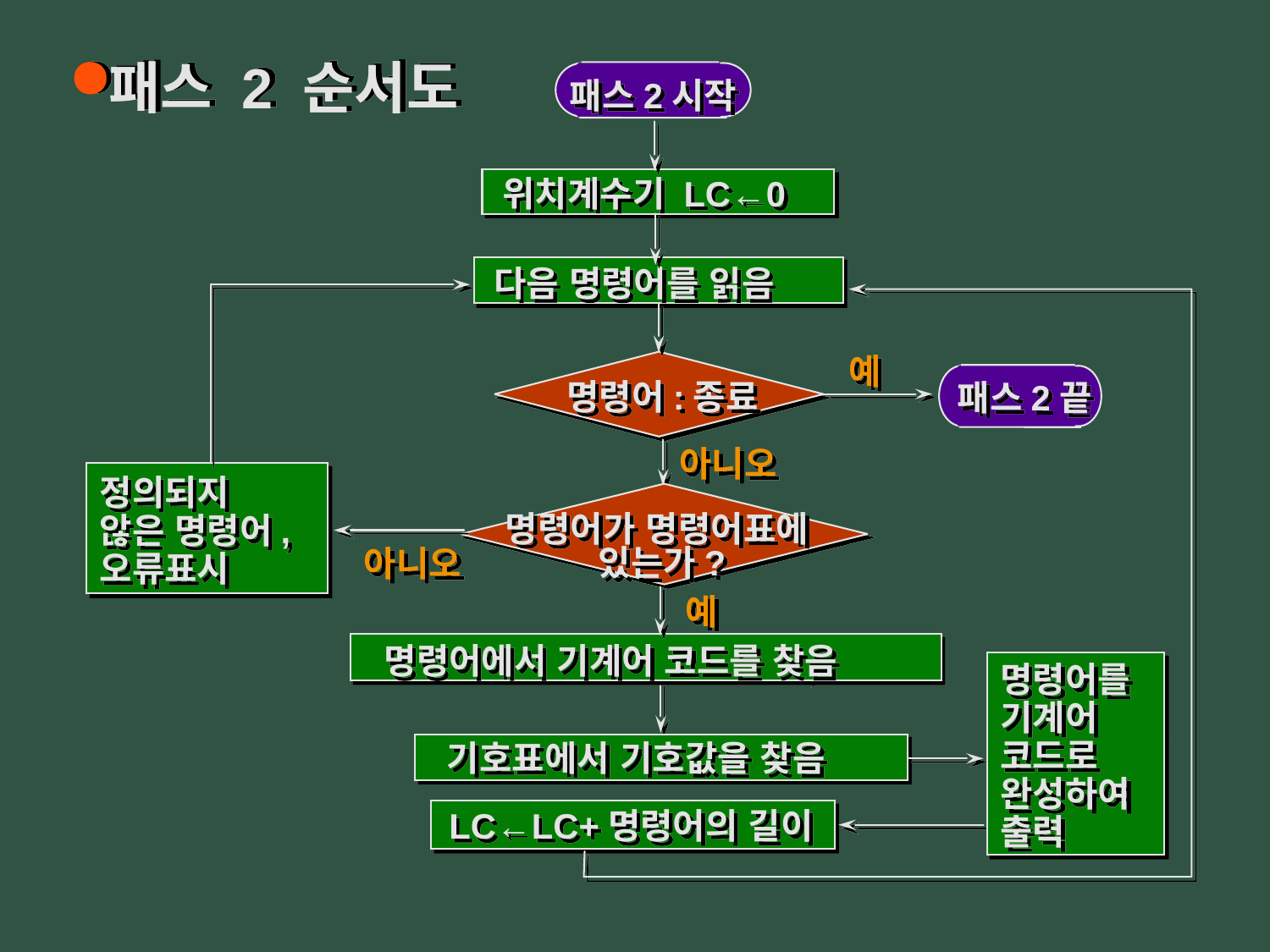

패스 2 순서도

패스2시작

위치계수기 LC←0

다음 명령어를 읽음

예

명령어:종료
패스2끝

아니오

정의되지
않은 명령어,
오류표시

명령어가 명령어표에
있는가?

아니오

예

명령어에서 기계어 코드를 찾음

명령어를
기계어
코드로
완성하여
출력

기호표에서 기호값을 찾음

LC←LC+명령어의 길이